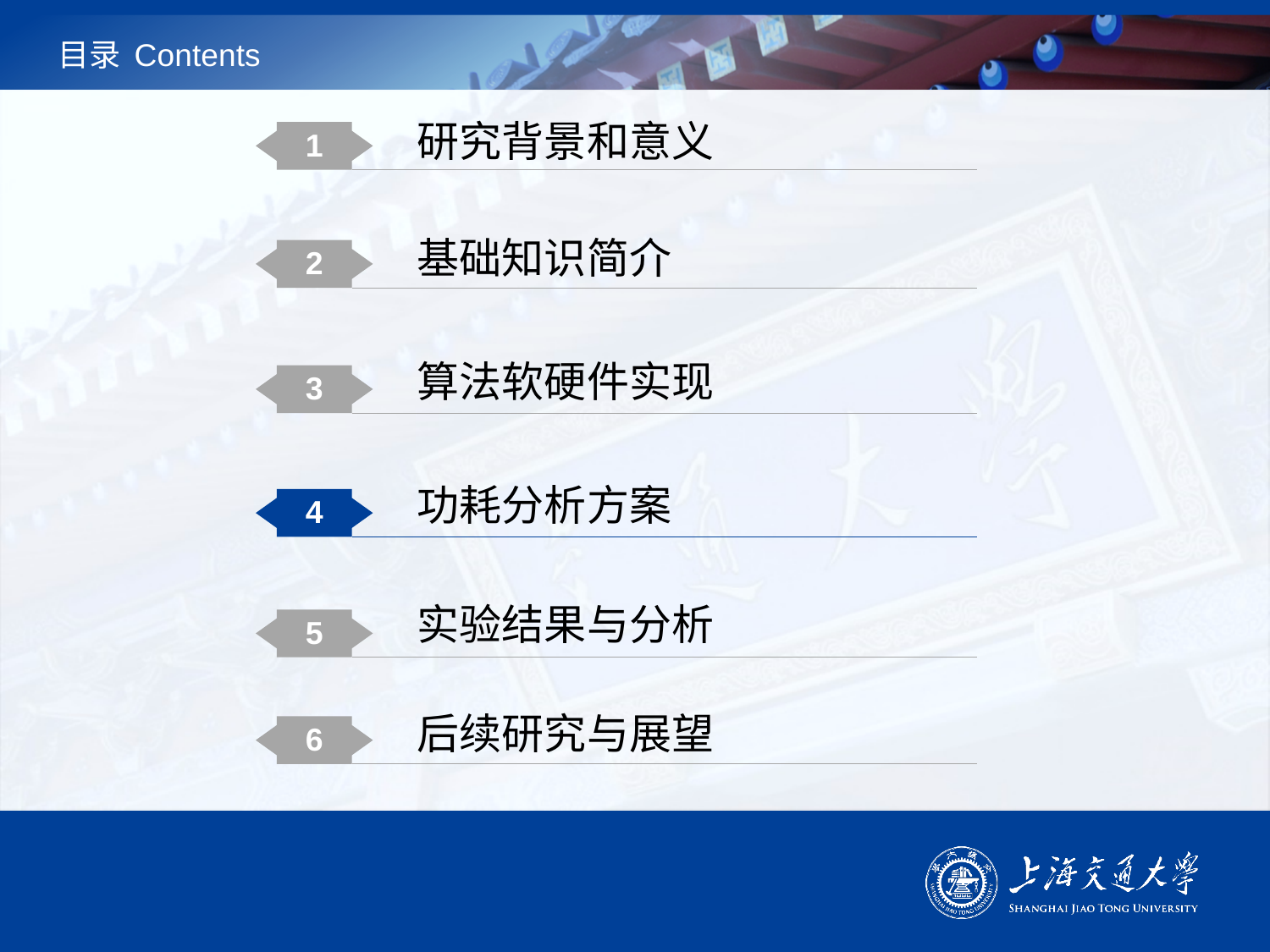

# 目录 Contents
研究背景和意义
1

基础知识简介
2

算法软硬件实现
3

功耗分析方案
4

实验结果与分析
5

后续研究与展望
6